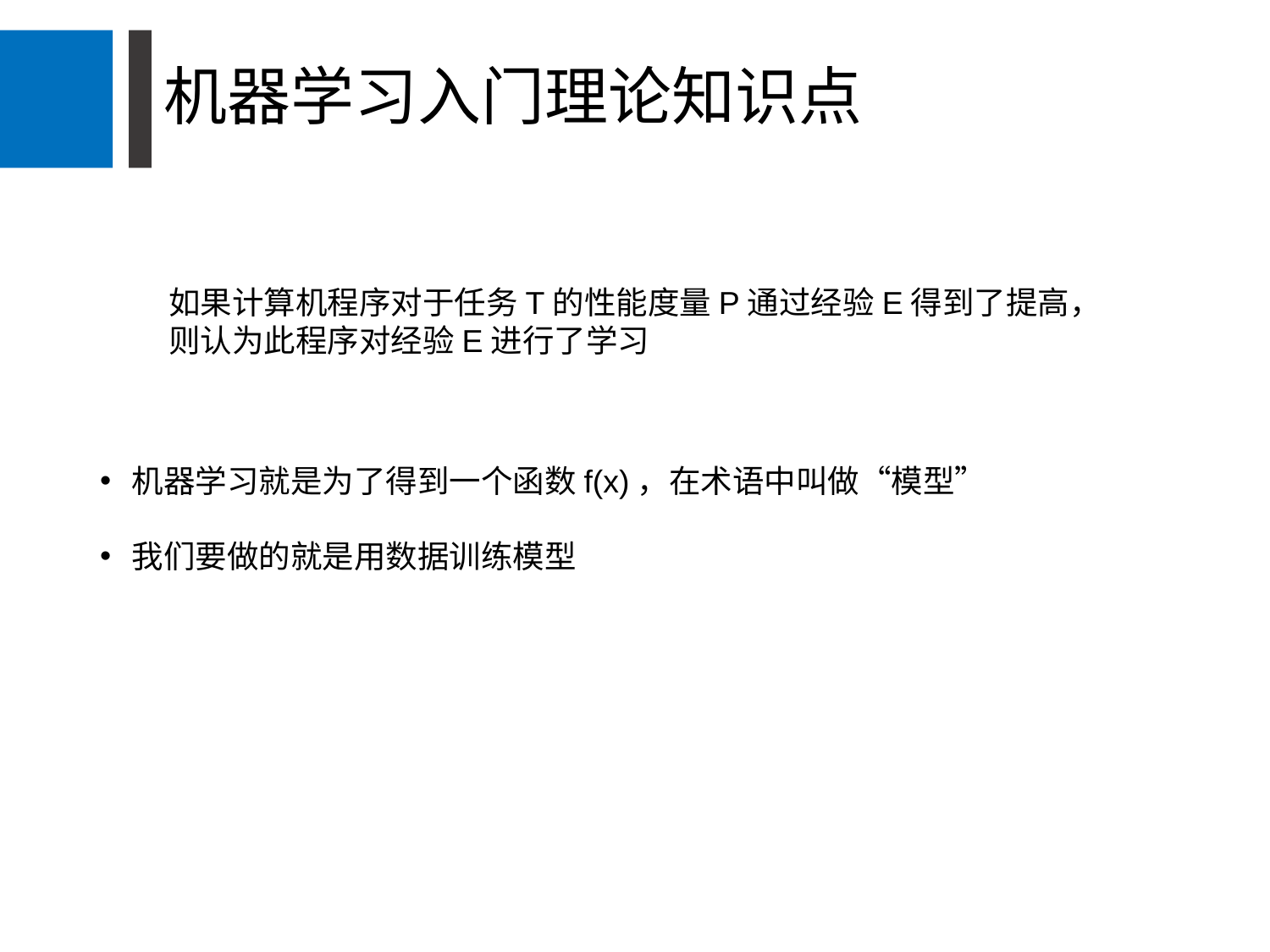

# 机器学习入门理论知识点
如果计算机程序对于任务T的性能度量P通过经验E得到了提高，
则认为此程序对经验E进行了学习
机器学习就是为了得到一个函数f(x)，在术语中叫做“模型”
我们要做的就是用数据训练模型